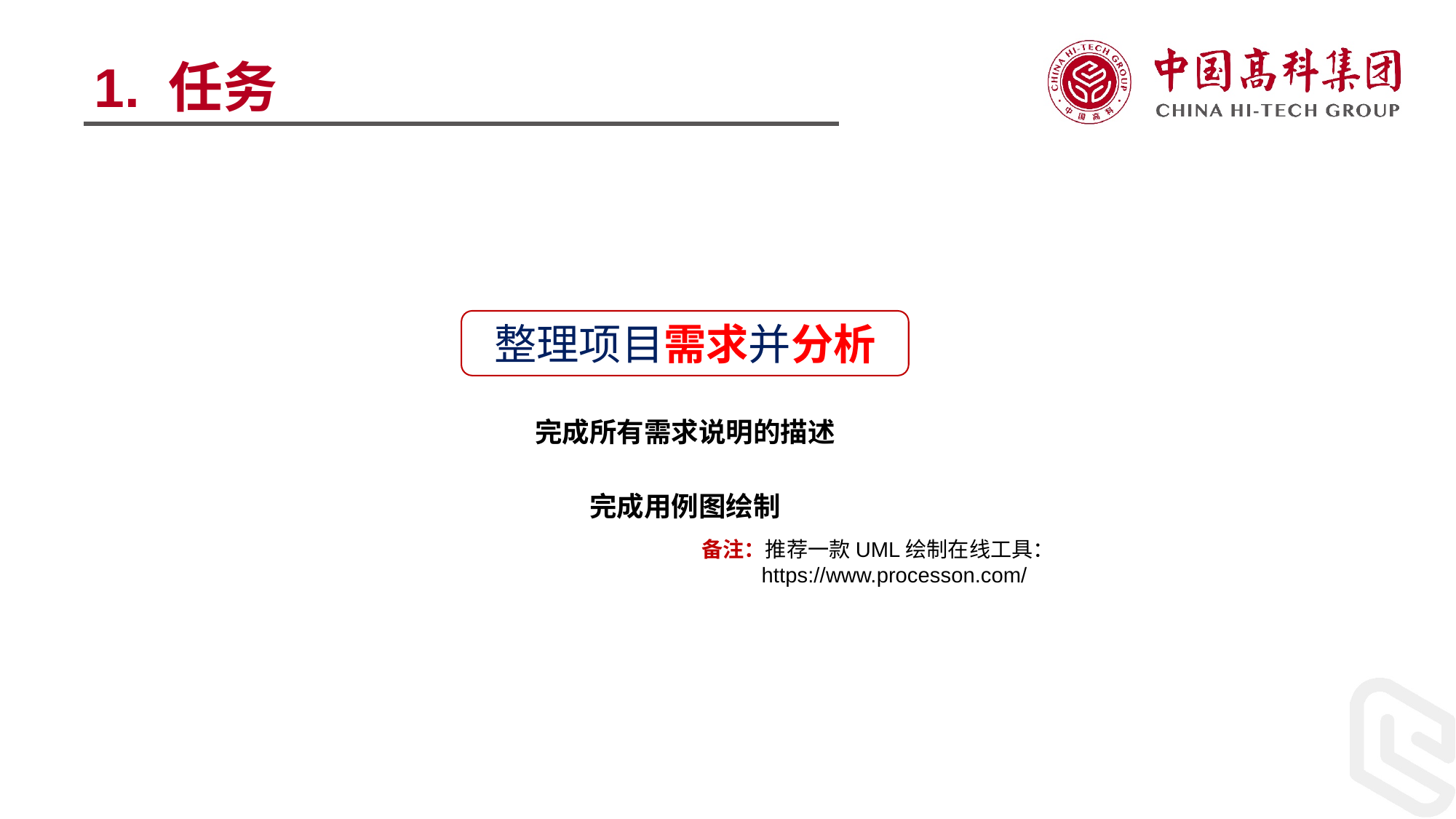

1. 任务
整理项目需求并分析
完成所有需求说明的描述
完成用例图绘制
备注：推荐一款UML绘制在线工具：
          https://www.processon.com/